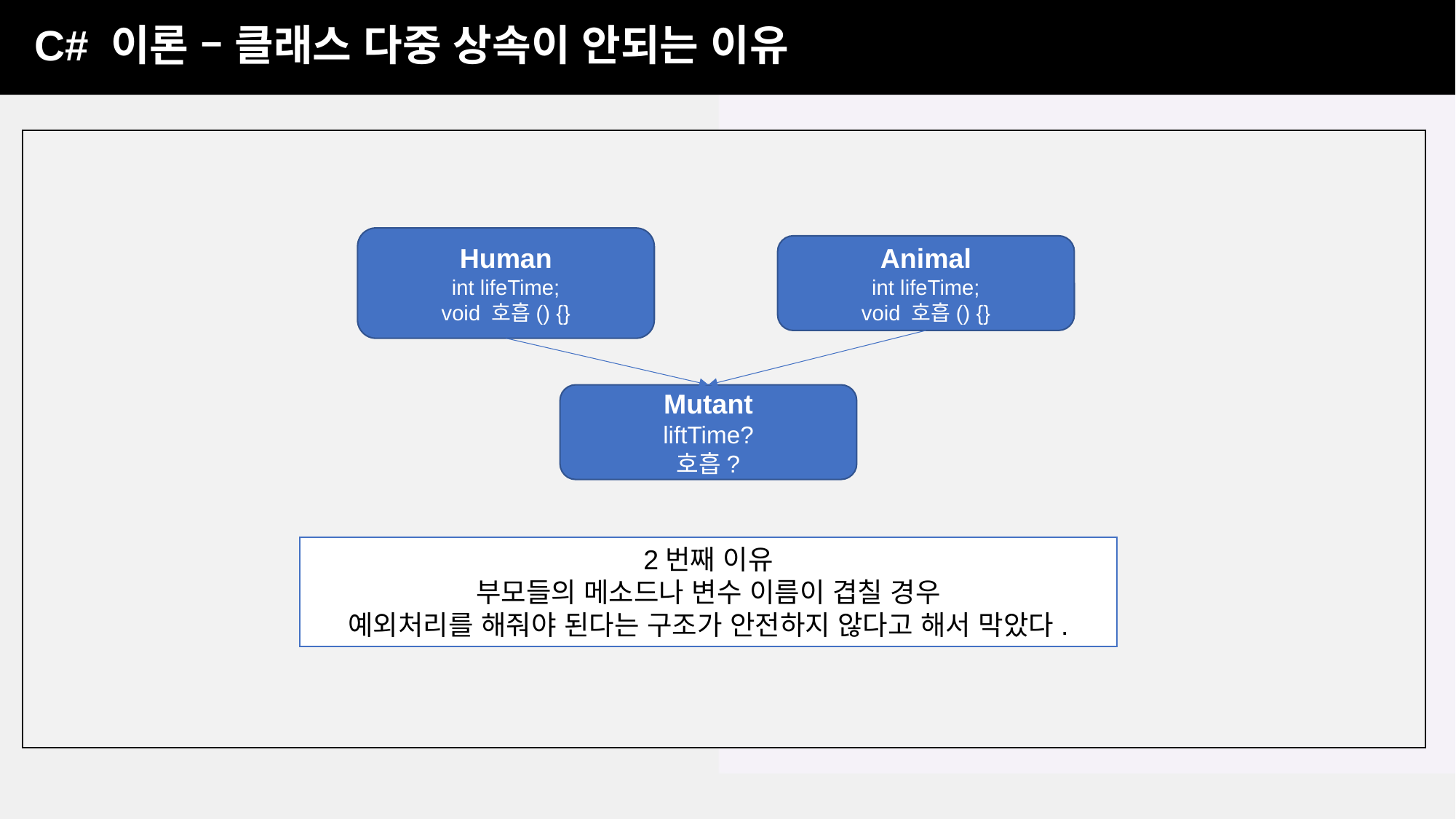

C# 이론 – 클래스 다중 상속이 안되는 이유
Human
int lifeTime;
void 호흡() {}
Animal
int lifeTime;
void 호흡() {}
Mutant
liftTime?
호흡?
2번째 이유
부모들의 메소드나 변수 이름이 겹칠 경우
예외처리를 해줘야 된다는 구조가 안전하지 않다고 해서 막았다.